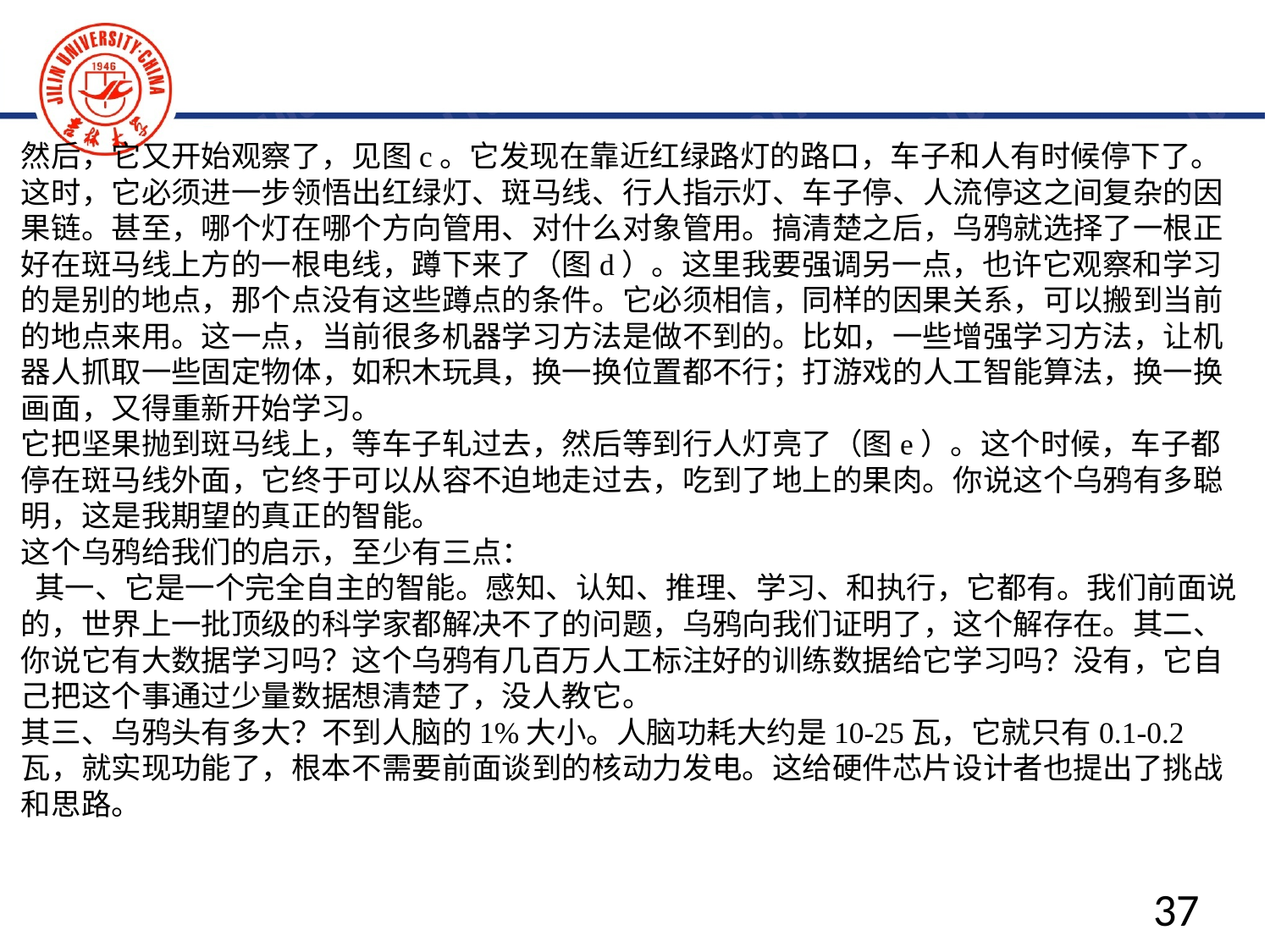

然后，它又开始观察了，见图c。它发现在靠近红绿路灯的路口，车子和人有时候停下了。这时，它必须进一步领悟出红绿灯、斑马线、行人指示灯、车子停、人流停这之间复杂的因果链。甚至，哪个灯在哪个方向管用、对什么对象管用。搞清楚之后，乌鸦就选择了一根正好在斑马线上方的一根电线，蹲下来了（图d）。这里我要强调另一点，也许它观察和学习的是别的地点，那个点没有这些蹲点的条件。它必须相信，同样的因果关系，可以搬到当前的地点来用。这一点，当前很多机器学习方法是做不到的。比如，一些增强学习方法，让机器人抓取一些固定物体，如积木玩具，换一换位置都不行；打游戏的人工智能算法，换一换画面，又得重新开始学习。
它把坚果抛到斑马线上，等车子轧过去，然后等到行人灯亮了（图e）。这个时候，车子都停在斑马线外面，它终于可以从容不迫地走过去，吃到了地上的果肉。你说这个乌鸦有多聪明，这是我期望的真正的智能。
这个乌鸦给我们的启示，至少有三点：
 其一、它是一个完全自主的智能。感知、认知、推理、学习、和执行，它都有。我们前面说的，世界上一批顶级的科学家都解决不了的问题，乌鸦向我们证明了，这个解存在。其二、你说它有大数据学习吗？这个乌鸦有几百万人工标注好的训练数据给它学习吗？没有，它自己把这个事通过少量数据想清楚了，没人教它。
其三、乌鸦头有多大？不到人脑的1%大小。人脑功耗大约是10-25瓦，它就只有0.1-0.2瓦，就实现功能了，根本不需要前面谈到的核动力发电。这给硬件芯片设计者也提出了挑战和思路。
37